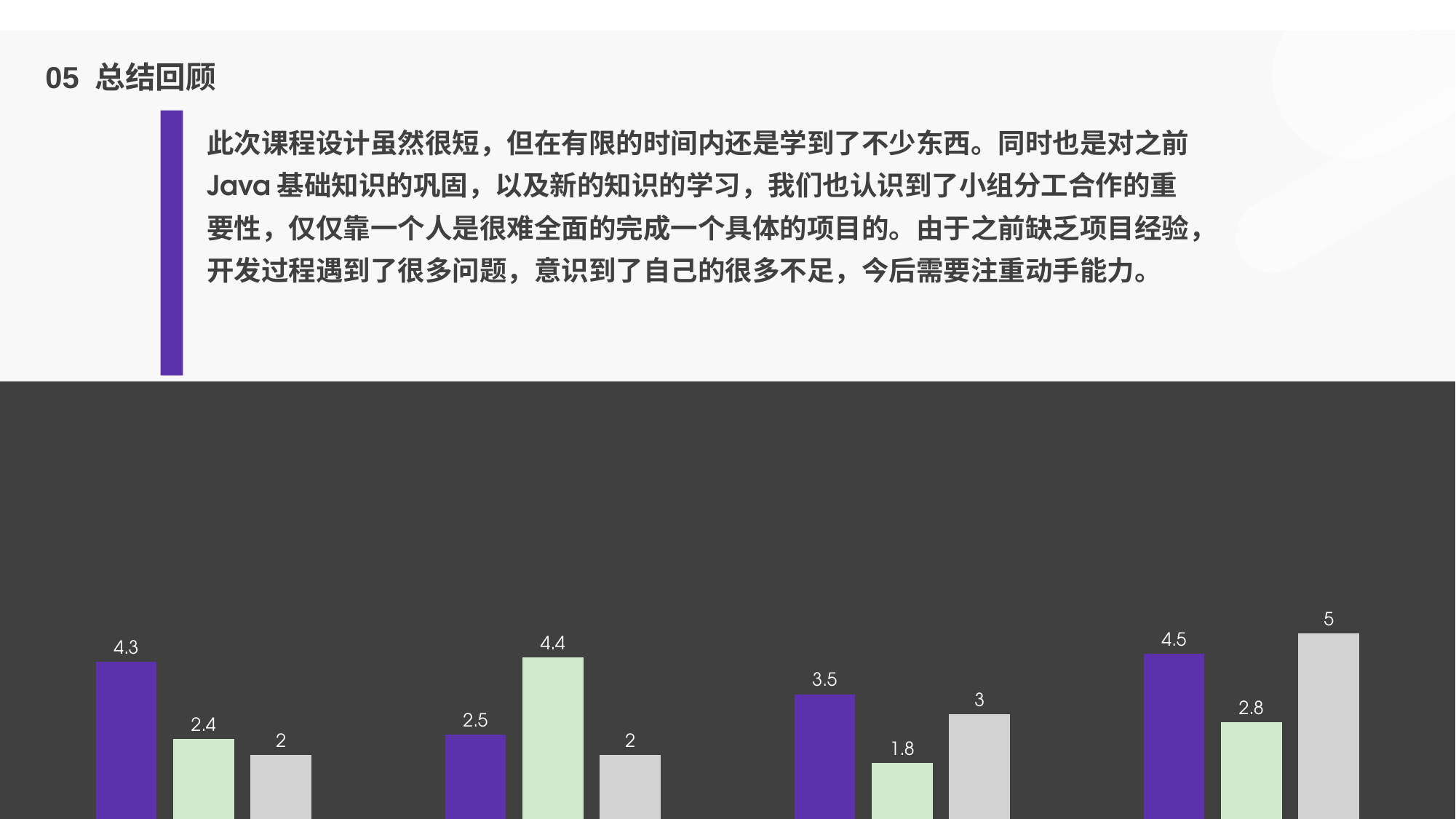

05 总结回顾

此次课程设计虽然很短，但在有限的时间内还是学到了不少东西。同时也是对之前Java基础知识的巩固，以及新的知识的学习，我们也认识到了小组分工合作的重要性，仅仅靠一个人是很难全面的完成一个具体的项目的。由于之前缺乏项目经验，开发过程遇到了很多问题，意识到了自己的很多不足，今后需要注重动手能力。

### Chart

| Category | 系列 1 | 系列 2 | 系列 3 |
|---|---|---|---|
| 类别 1 | 4.3 | 2.4 | 2.0 |
| 类别 2 | 2.5 | 4.4 | 2.0 |
| 类别 3 | 3.5 | 1.8 | 3.0 |
| 类别 4 | 4.5 | 2.8 | 5.0 |